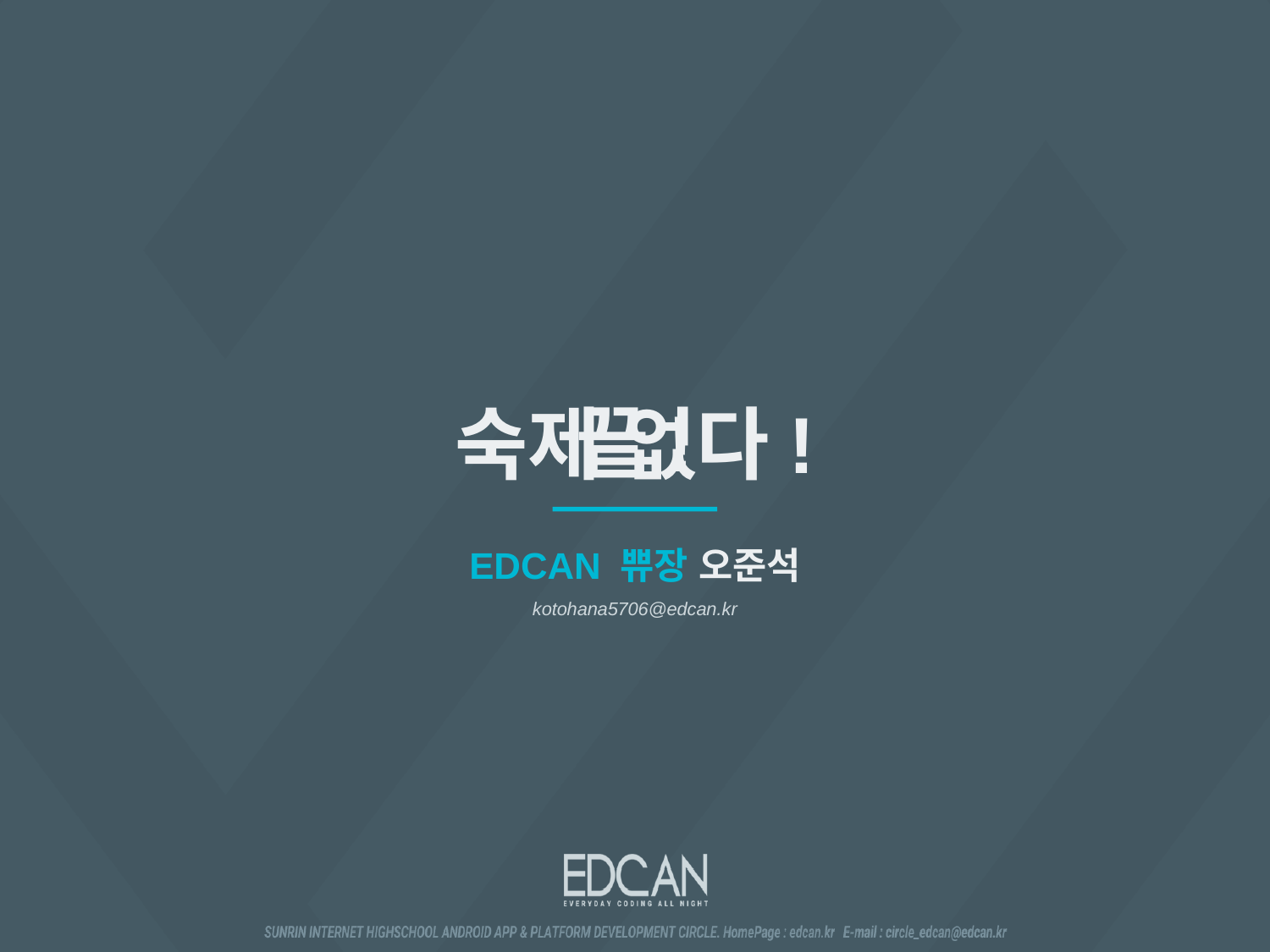

끝!
숙제 없다!

EDCAN 쀼장 오준석
kotohana5706@edcan.kr